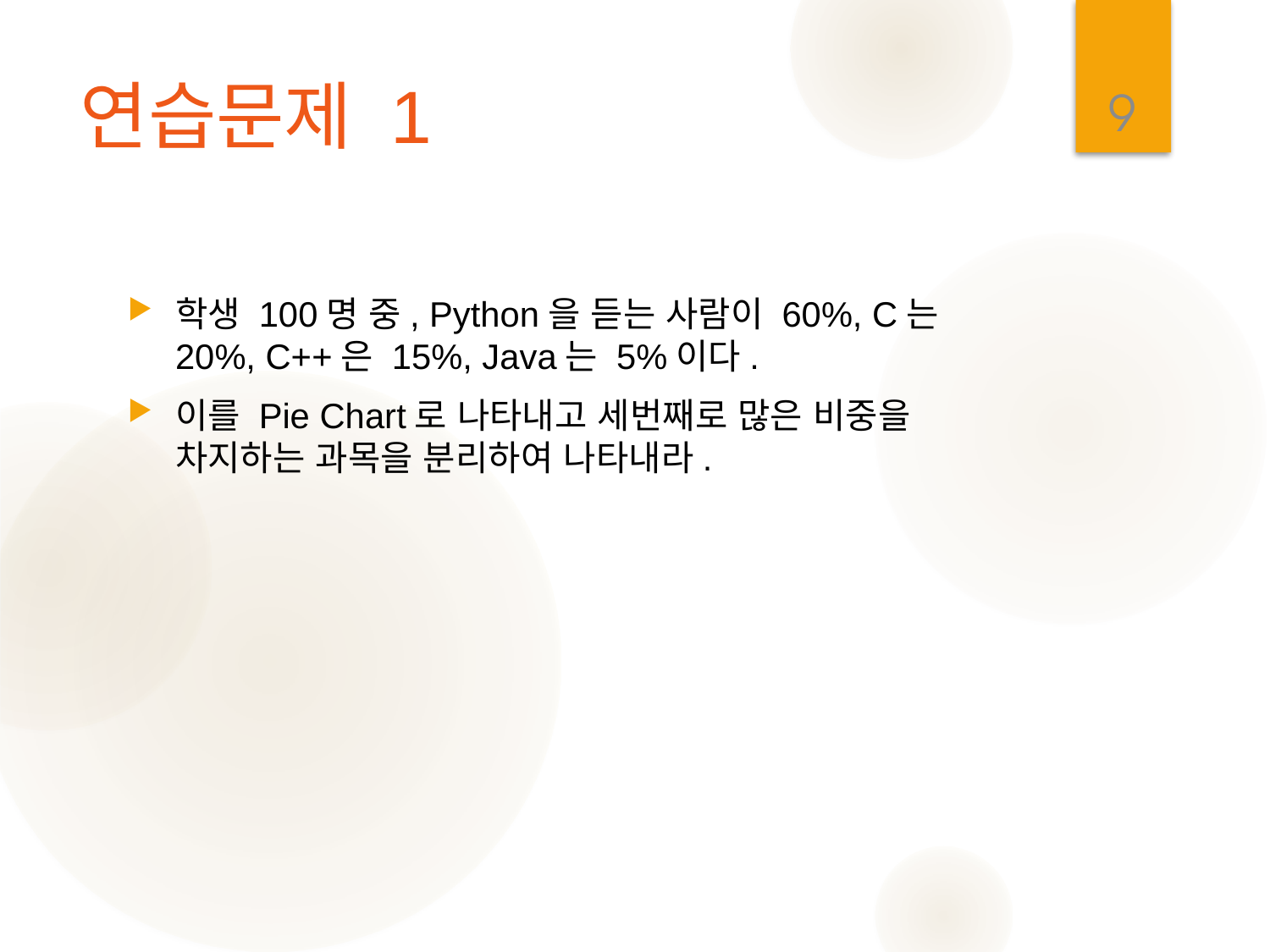

9
# 연습문제 1
학생 100명 중, Python을 듣는 사람이 60%, C는 20%, C++은 15%, Java는 5%이다.
이를 Pie Chart로 나타내고 세번째로 많은 비중을 차지하는 과목을 분리하여 나타내라.